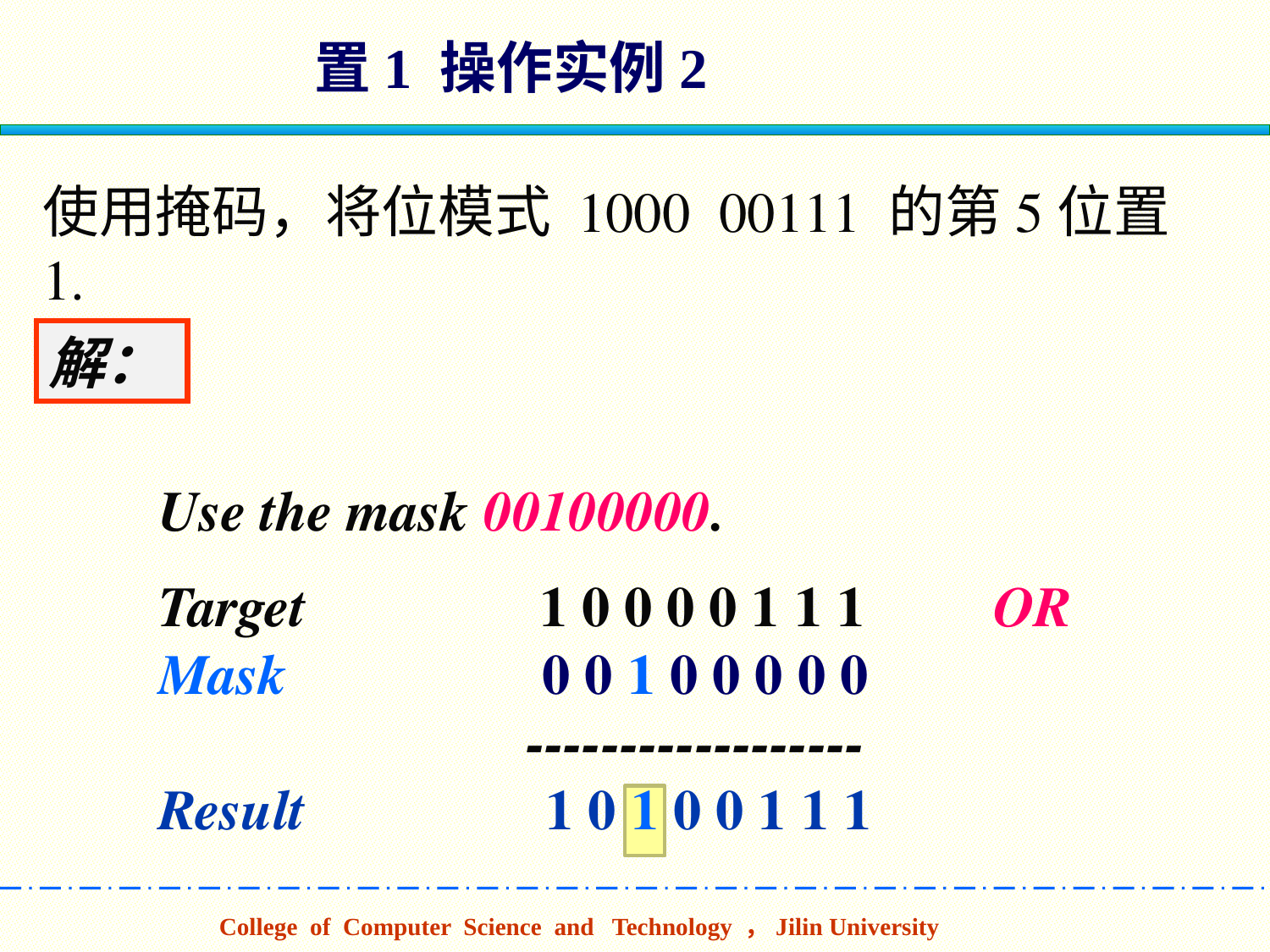

置1 操作实例2
使用掩码，将位模式 1000  00111 的第5位置1.
解：
Use the mask 00100000.
Target  		1 0 0 0 0 1 1 1         OR
Mask                  0 0 1 0 0 0 0 0
                          ------------------
Result                 1 0 1 0 0 1 1 1